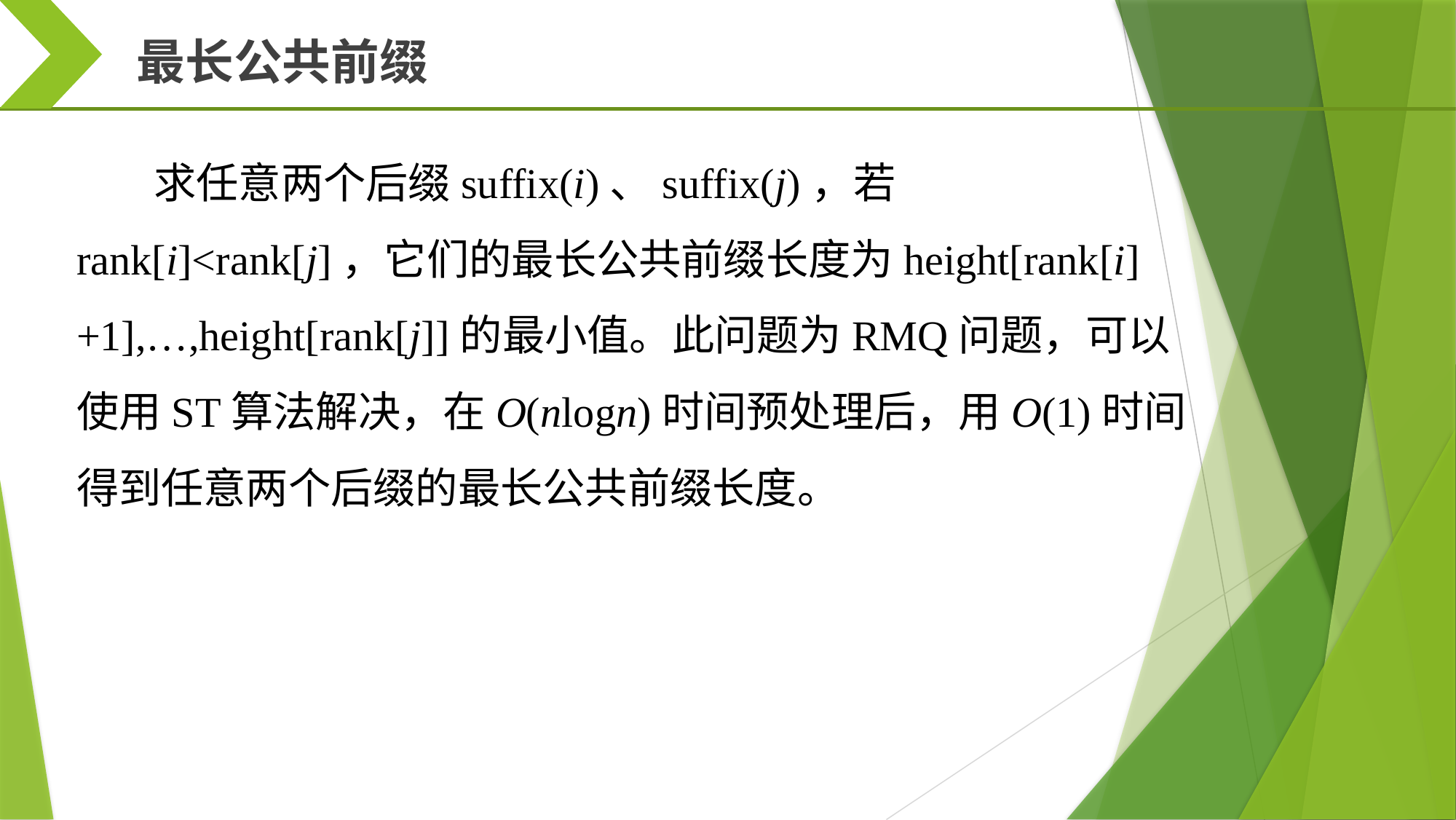

最长公共前缀
求任意两个后缀suffix(i)、suffix(j)，若rank[i]<rank[j]，它们的最长公共前缀长度为height[rank[i]+1],…,height[rank[j]]的最小值。此问题为RMQ问题，可以使用ST算法解决，在O(nlogn)时间预处理后，用O(1)时间得到任意两个后缀的最长公共前缀长度。